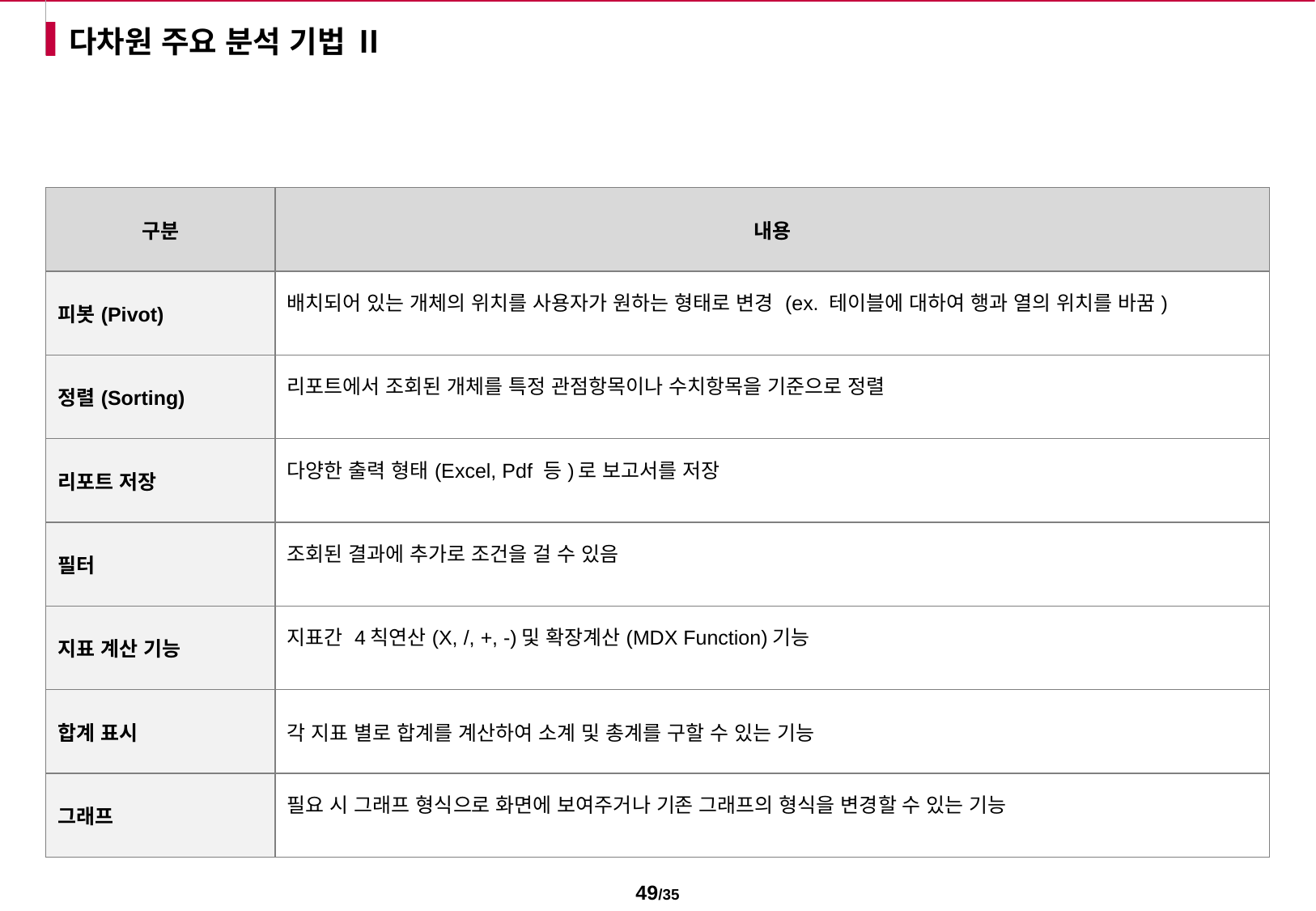

# 다차원 주요 분석 기법 Ⅱ

| 구분 | 내용 |
| --- | --- |
| 피봇(Pivot) | 배치되어 있는 개체의 위치를 사용자가 원하는 형태로 변경 (ex. 테이블에 대하여 행과 열의 위치를 바꿈) |
| 정렬(Sorting) | 리포트에서 조회된 개체를 특정 관점항목이나 수치항목을 기준으로 정렬 |
| 리포트 저장 | 다양한 출력 형태(Excel, Pdf 등)로 보고서를 저장 |
| 필터 | 조회된 결과에 추가로 조건을 걸 수 있음 |
| 지표 계산 기능 | 지표간 4칙연산(X, /, +, -)및 확장계산(MDX Function)기능 |
| 합계 표시 | 각 지표 별로 합계를 계산하여 소계 및 총계를 구할 수 있는 기능 |
| 그래프 | 필요 시 그래프 형식으로 화면에 보여주거나 기존 그래프의 형식을 변경할 수 있는 기능 |